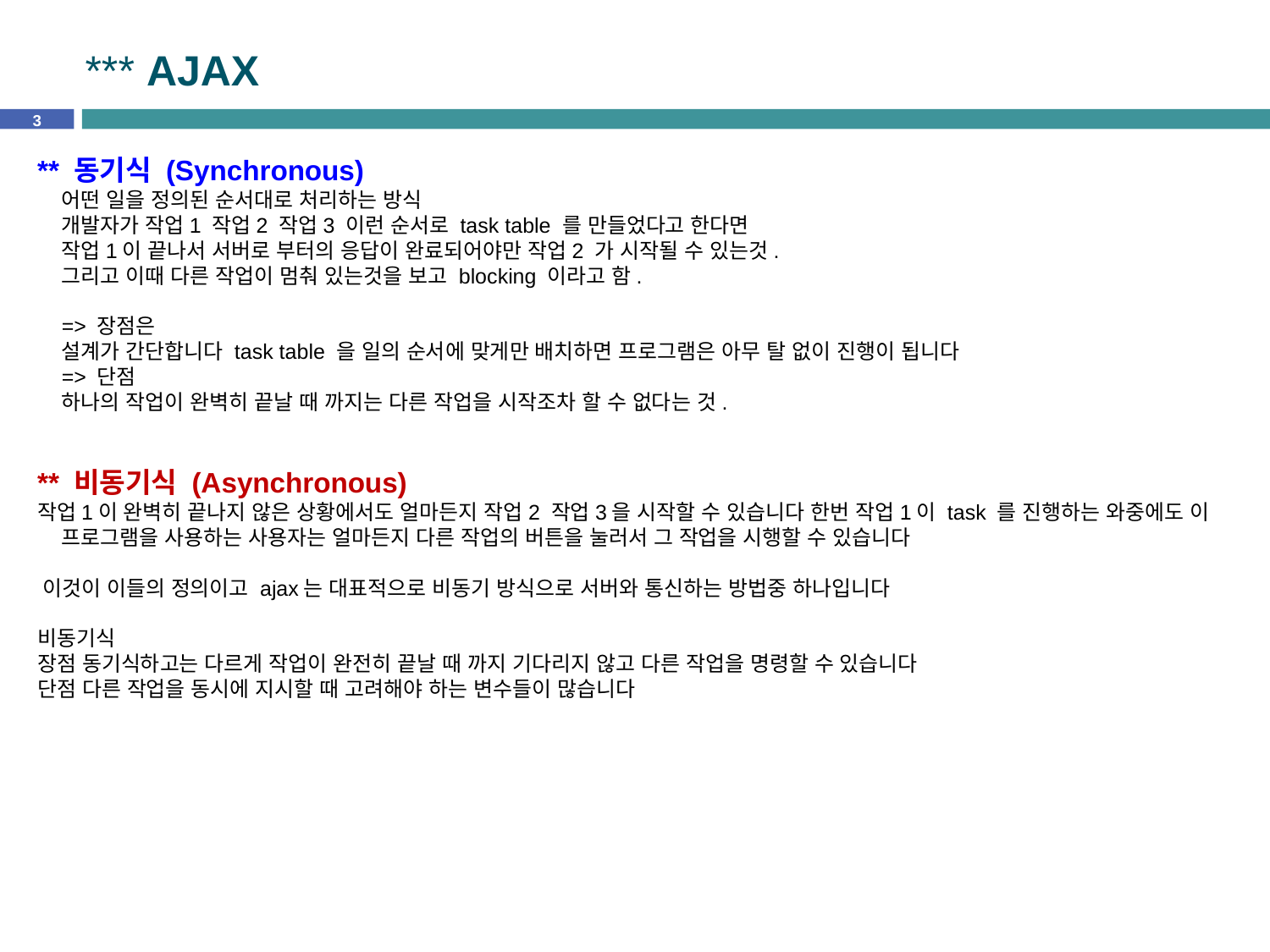

# *** AJAX
3
** 동기식 (Synchronous)
어떤 일을 정의된 순서대로 처리하는 방식
개발자가 작업1 작업2 작업3 이런 순서로 task table 를 만들었다고 한다면
작업1이 끝나서 서버로 부터의 응답이 완료되어야만 작업2 가 시작될 수 있는것.
그리고 이때 다른 작업이 멈춰 있는것을 보고 blocking 이라고 함.
=> 장점은
설계가 간단합니다 task table 을 일의 순서에 맞게만 배치하면 프로그램은 아무 탈 없이 진행이 됩니다
=> 단점
하나의 작업이 완벽히 끝날 때 까지는 다른 작업을 시작조차 할 수 없다는 것.

** 비동기식 (Asynchronous)
작업1이 완벽히 끝나지 않은 상황에서도 얼마든지 작업2 작업3을 시작할 수 있습니다 한번 작업1이 task 를 진행하는 와중에도 이 프로그램을 사용하는 사용자는 얼마든지 다른 작업의 버튼을 눌러서 그 작업을 시행할 수 있습니다

​이것이 이들의 정의이고 ajax는 대표적으로 비동기 방식으로 서버와 통신하는 방법중 하나입니다

비동기식
장점 동기식하고는 다르게 작업이 완전히 끝날 때 까지 기다리지 않고 다른 작업을 명령할 수 있습니다
단점 다른 작업을 동시에 지시할 때 고려해야 하는 변수들이 많습니다